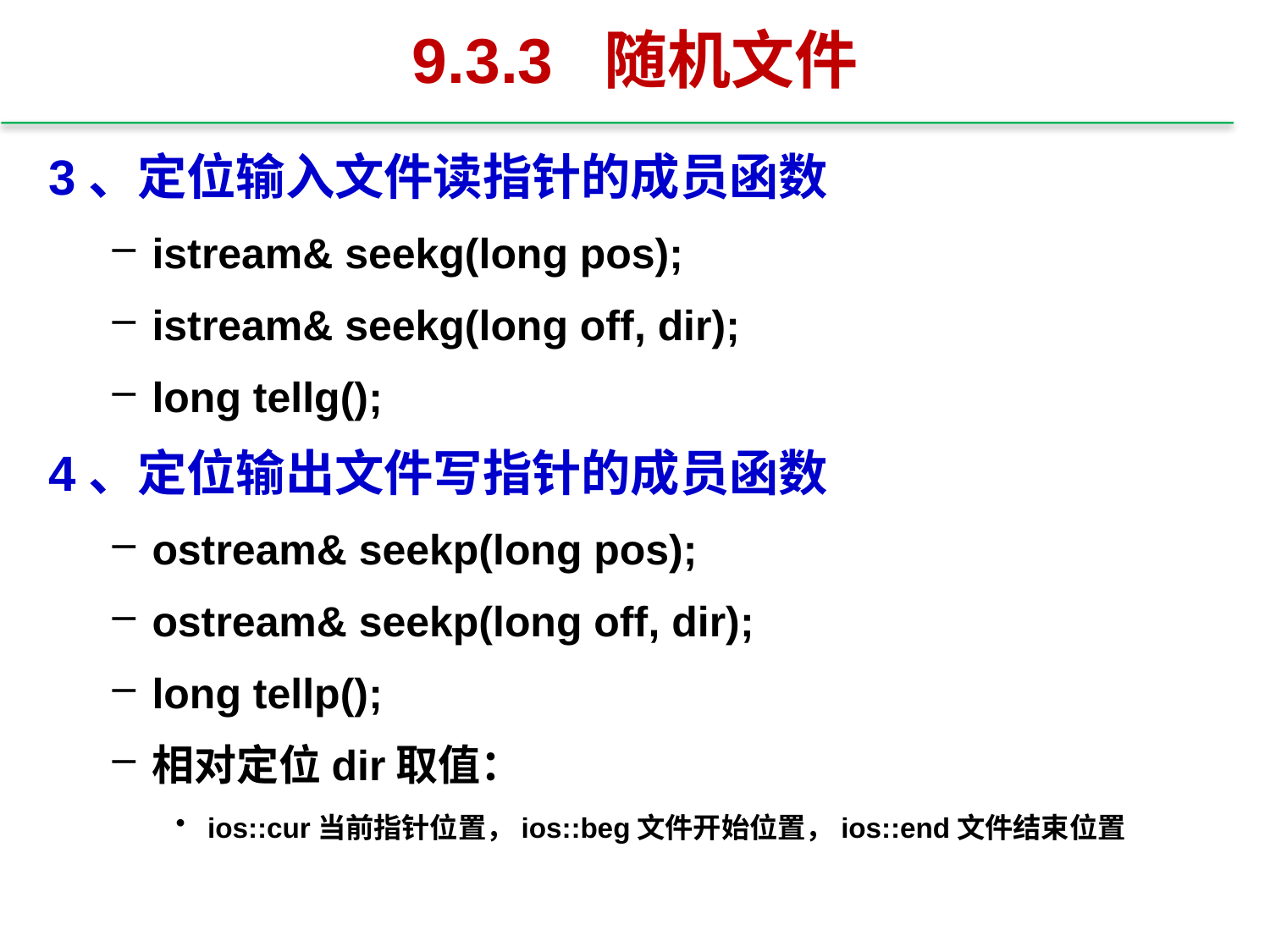

# 9.3.3  随机文件
3、定位输入文件读指针的成员函数
istream& seekg(long pos);
istream& seekg(long off, dir);
long tellg();
4、定位输出文件写指针的成员函数
ostream& seekp(long pos);
ostream& seekp(long off, dir);
long tellp();
相对定位dir取值：
ios::cur当前指针位置，ios::beg文件开始位置，ios::end文件结束位置